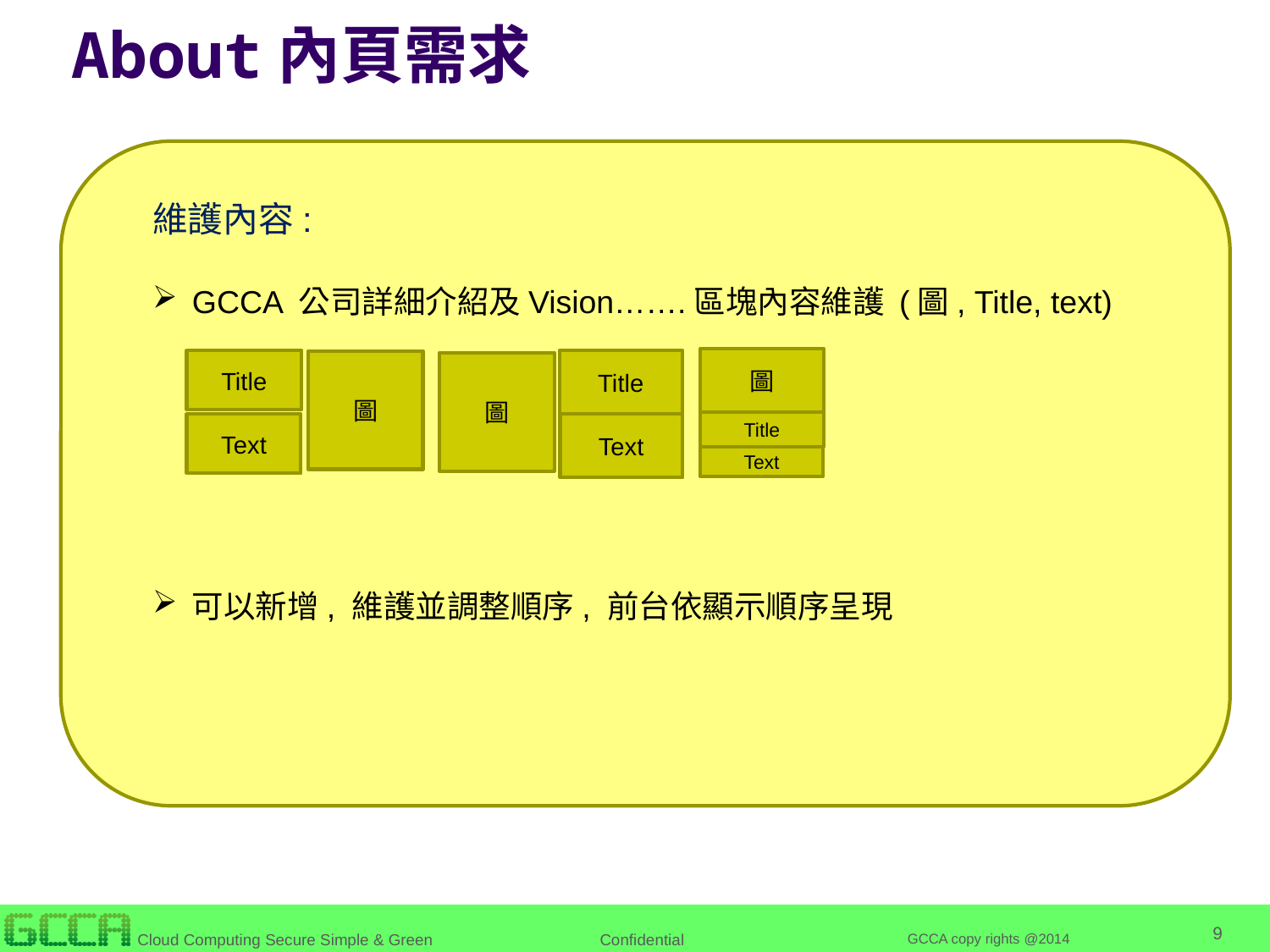

About內頁需求

維護內容:

GCCA 公司詳細介紹及Vision…….區塊內容維護 (圖, Title, text)

可以新增, 維護並調整順序, 前台依顯示順序呈現

圖
Title
Title
圖
圖
Title
Text
Text
Text